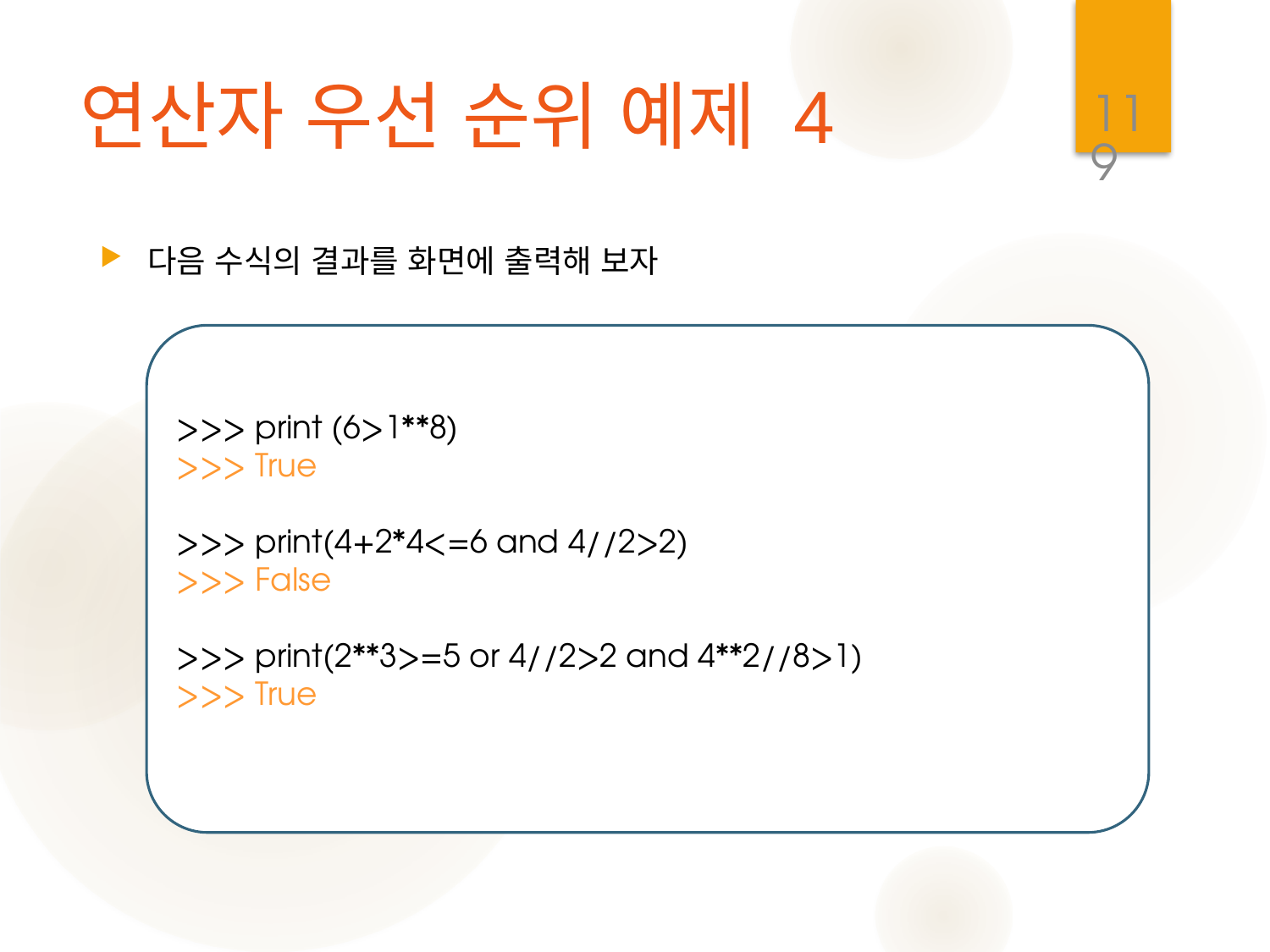

119
# 연산자 우선 순위 예제 4
다음 수식의 결과를 화면에 출력해 보자

>>> print (6>1**8)
>>> True

>>> print(4+2*4<=6 and 4//2>2)
>>> False

>>> print(2**3>=5 or 4//2>2 and 4**2//8>1)
>>> True